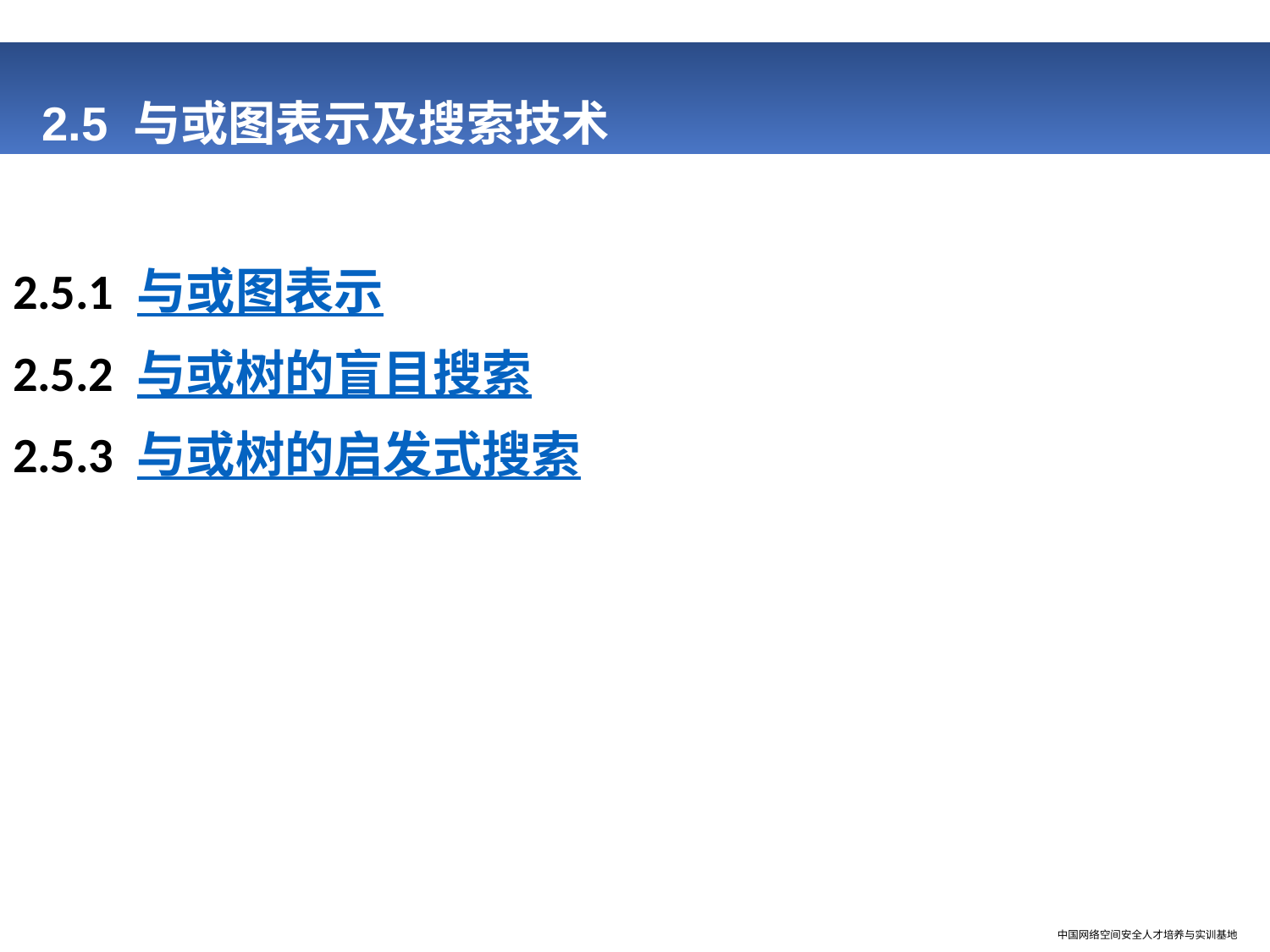

# 2.5 与或图表示及搜索技术
2.5.1 与或图表示
2.5.2 与或树的盲目搜索
2.5.3 与或树的启发式搜索